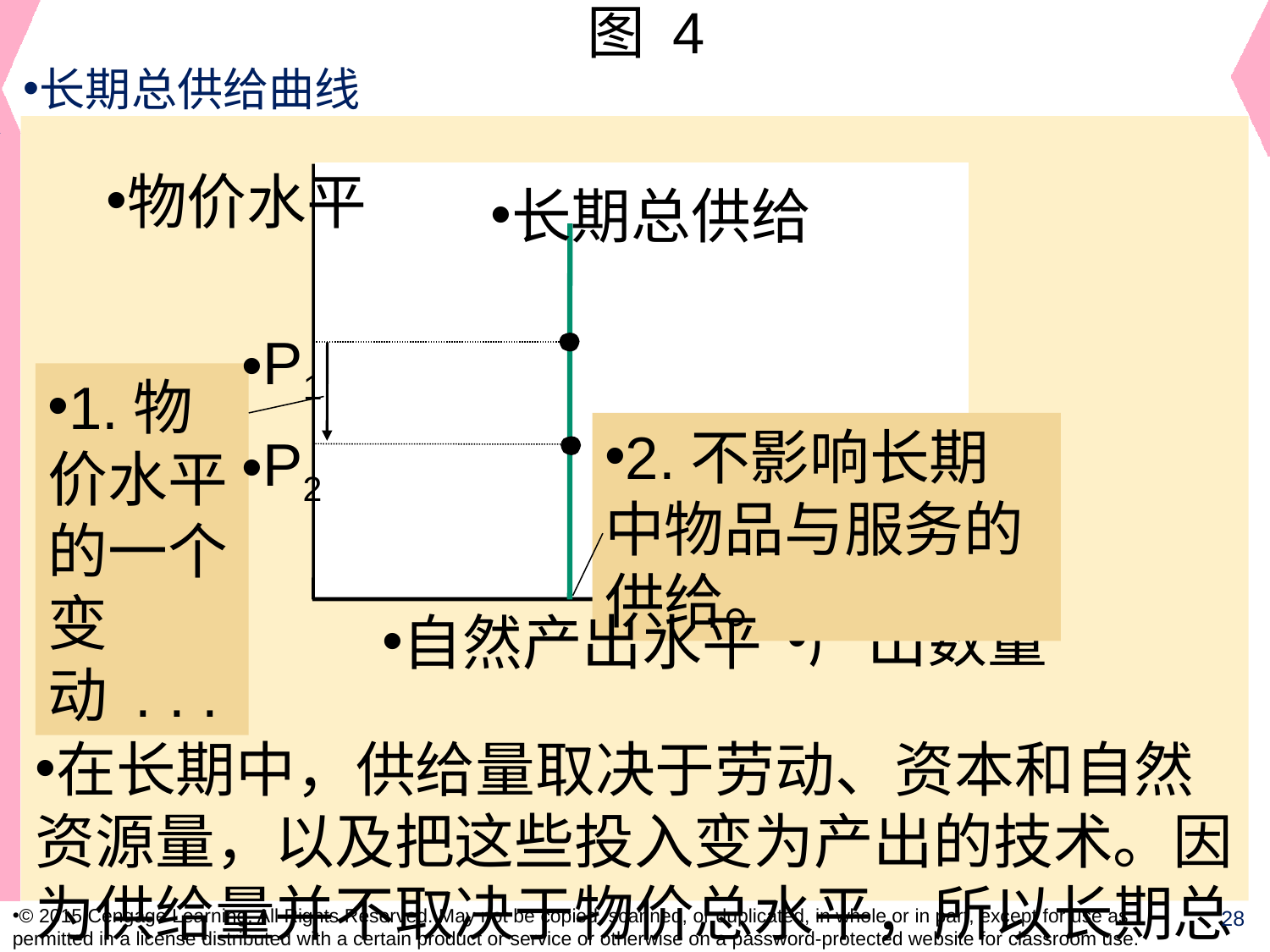

图 4
长期总供给曲线
物价水平

长期总供给
自然产出水平
P1

1.物价水平的一个变动 . . .
2.不影响长期中物品与服务的供给。
P2

产出数量
在长期中，供给量取决于劳动、资本和自然资源量，以及把这些投入变为产出的技术。因为供给量并不取决于物价总水平，所以长期总供给曲线是在自然水平上的一条垂线。
28
© 2015 Cengage Learning. All Rights Reserved. May not be copied, scanned, or duplicated, in whole or in part, except for use as permitted in a license distributed with a certain product or service or otherwise on a password-protected website for classroom use.